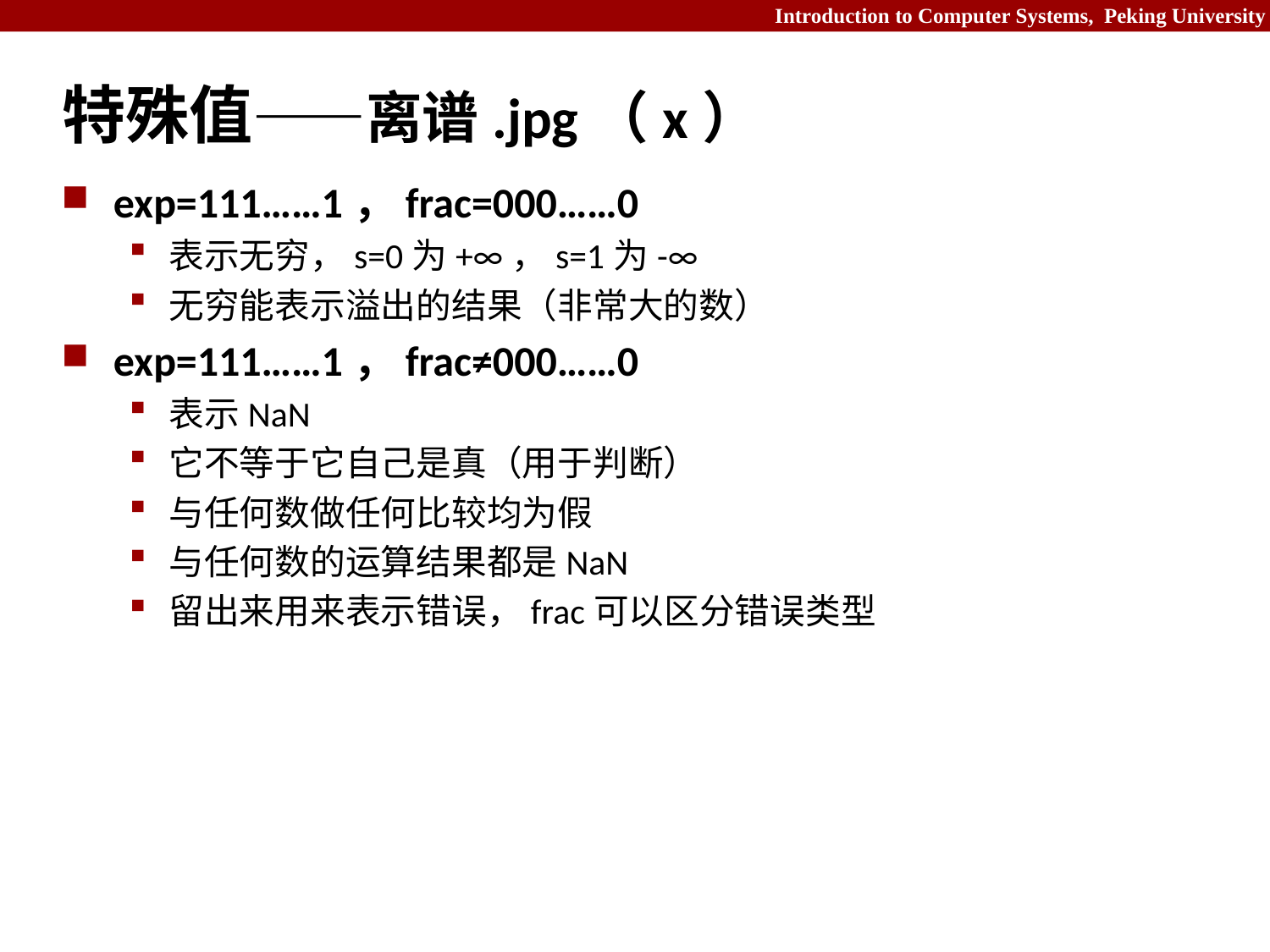

# 特殊值——离谱.jpg（x）
exp=111……1，frac=000……0
表示无穷，s=0为+∞，s=1为-∞
无穷能表示溢出的结果（非常大的数）
exp=111……1，frac≠000……0
表示NaN
它不等于它自己是真（用于判断）
与任何数做任何比较均为假
与任何数的运算结果都是NaN
留出来用来表示错误，frac可以区分错误类型